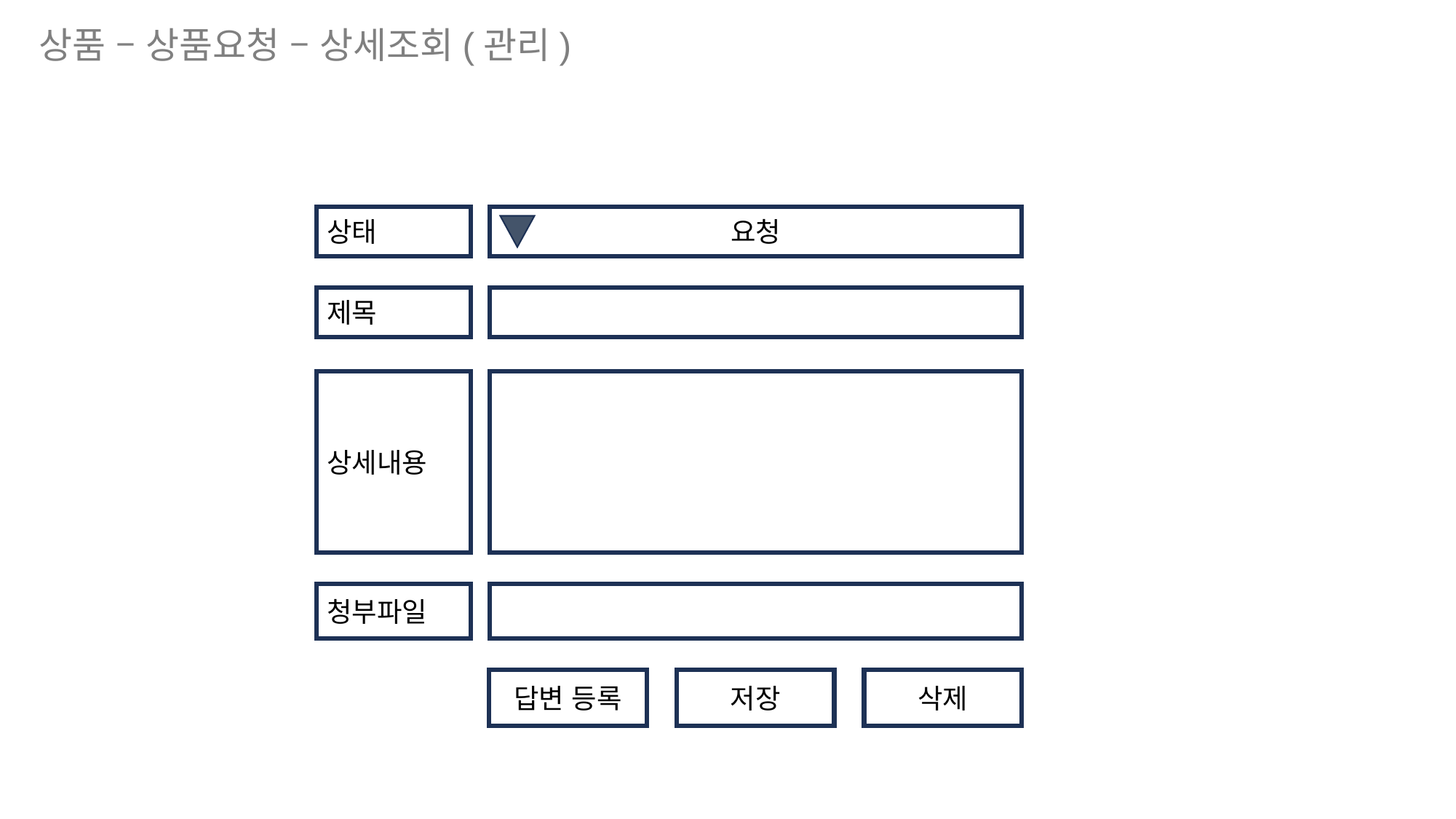

상품 – 상품요청 – 상세조회(관리)
상태
요청

제목

상세내용
청부파일

삭제
답변 등록
저장